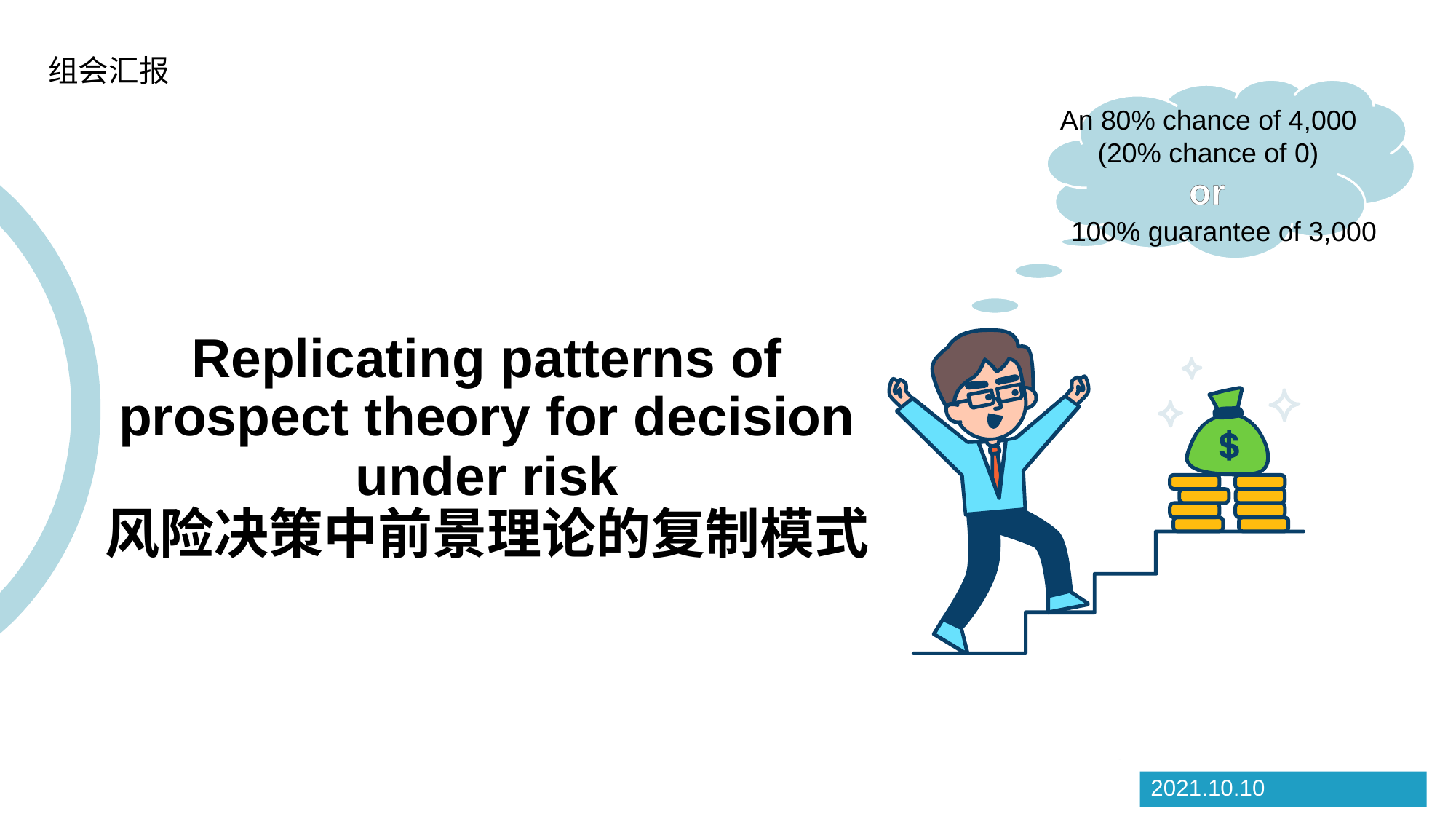

组会汇报
100% guarantee of 3,000

An 80% chance of 4,000
(20% chance of 0)
or
100% guarantee of 3,000
# Replicating patterns of prospect theory for decision under risk 风险决策中前景理论的复制模式

2021.10.10